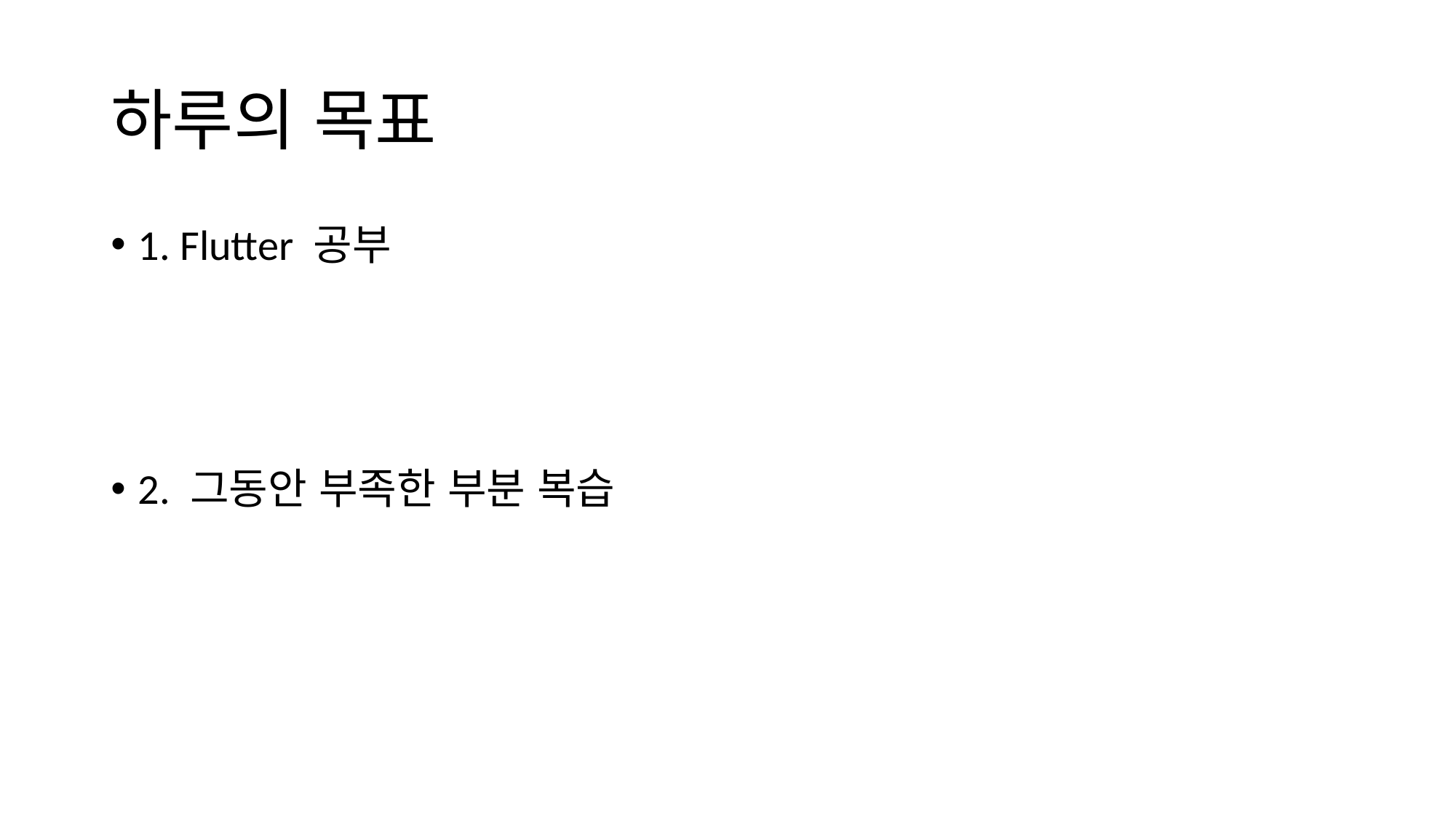

# 하루의 목표
1. Flutter 공부

2. 그동안 부족한 부분 복습